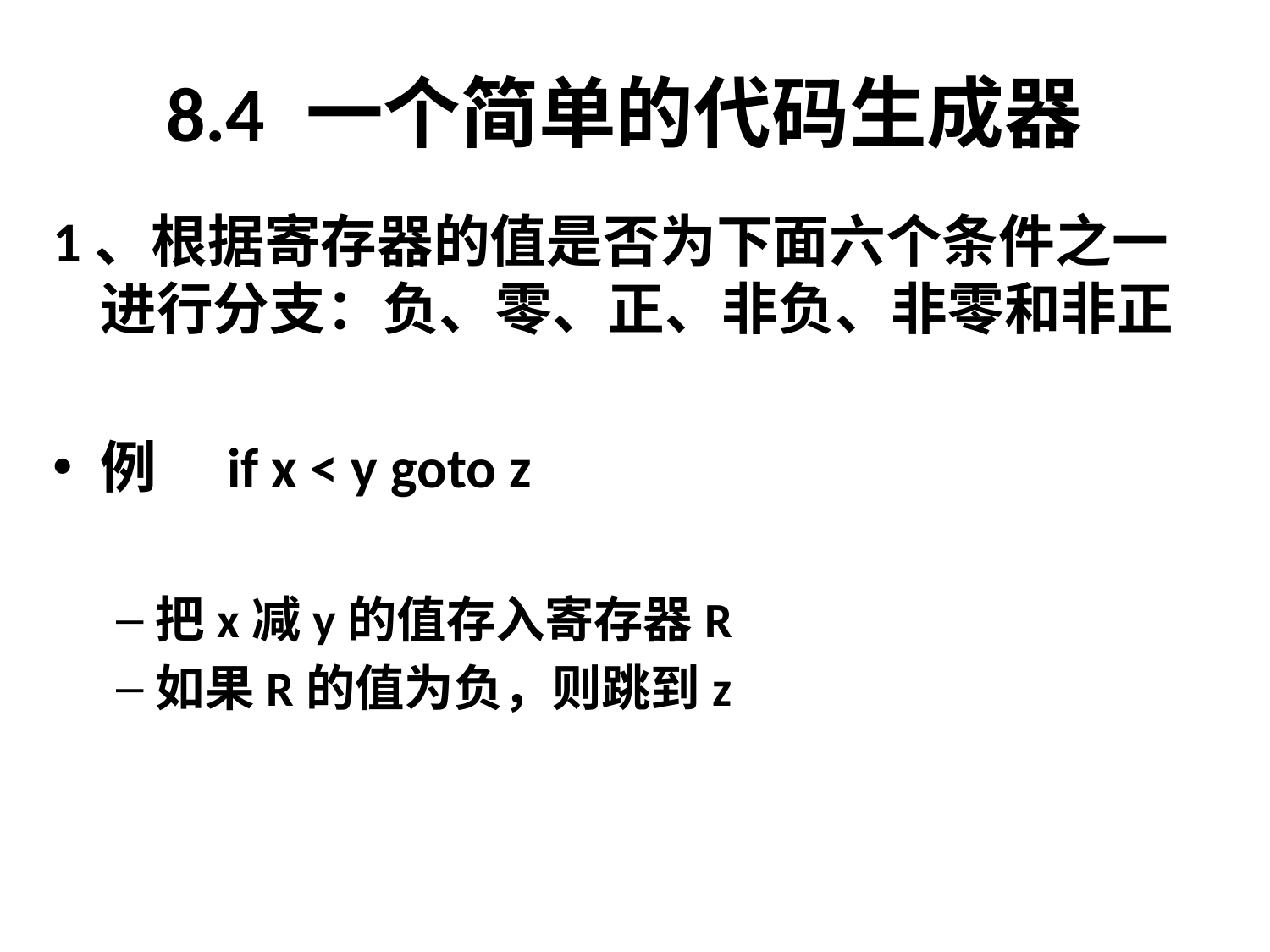

# 8.4 一个简单的代码生成器
1、根据寄存器的值是否为下面六个条件之一进行分支：负、零、正、非负、非零和非正

例	if x < y goto z

把x减y的值存入寄存器R
如果R的值为负，则跳到z